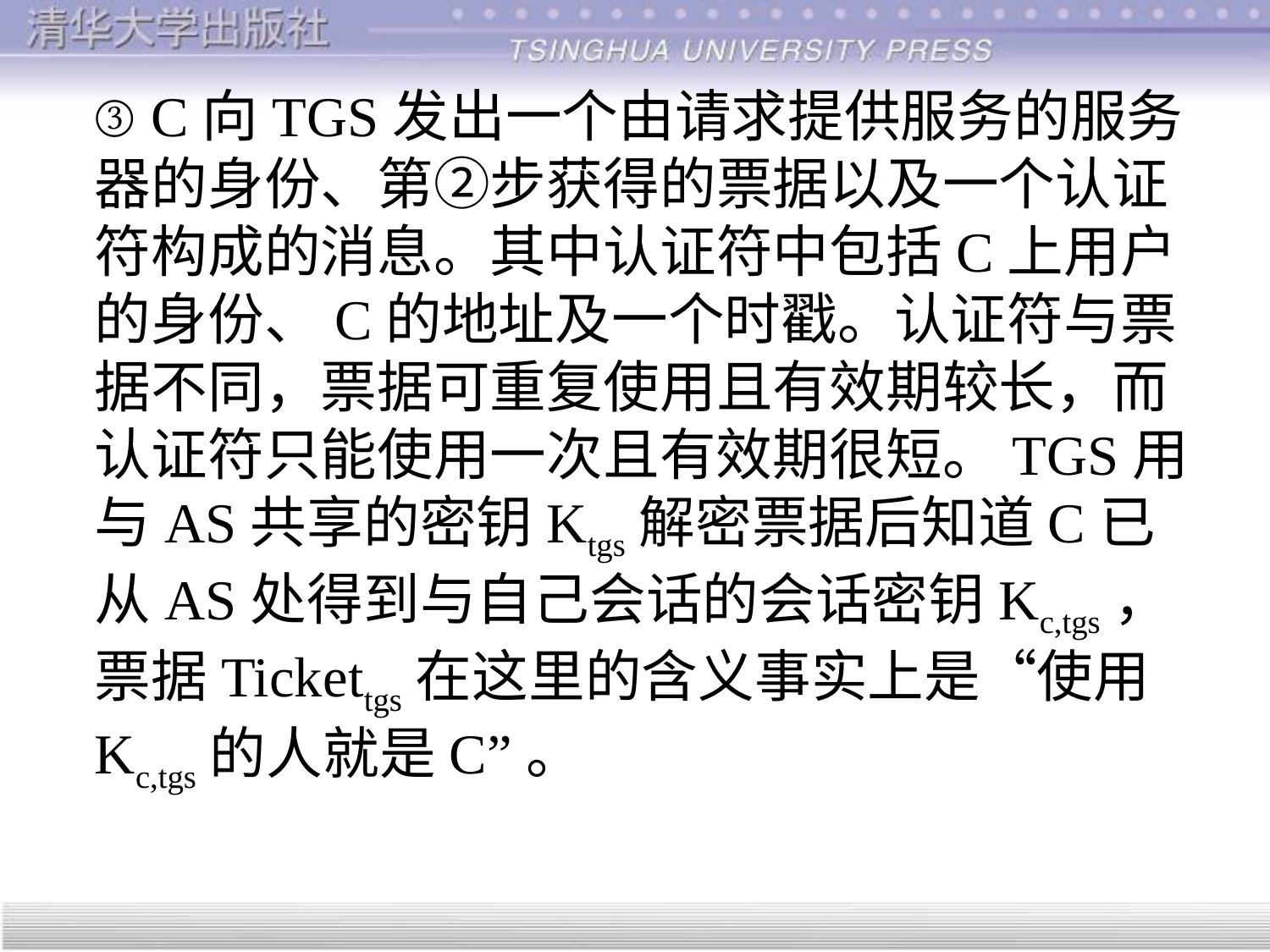

③ C向TGS发出一个由请求提供服务的服务器的身份、第②步获得的票据以及一个认证符构成的消息。其中认证符中包括C上用户的身份、C的地址及一个时戳。认证符与票据不同，票据可重复使用且有效期较长，而认证符只能使用一次且有效期很短。TGS用与AS共享的密钥Ktgs解密票据后知道C已从AS处得到与自己会话的会话密钥Kc,tgs，票据Tickettgs在这里的含义事实上是“使用Kc,tgs的人就是C”。